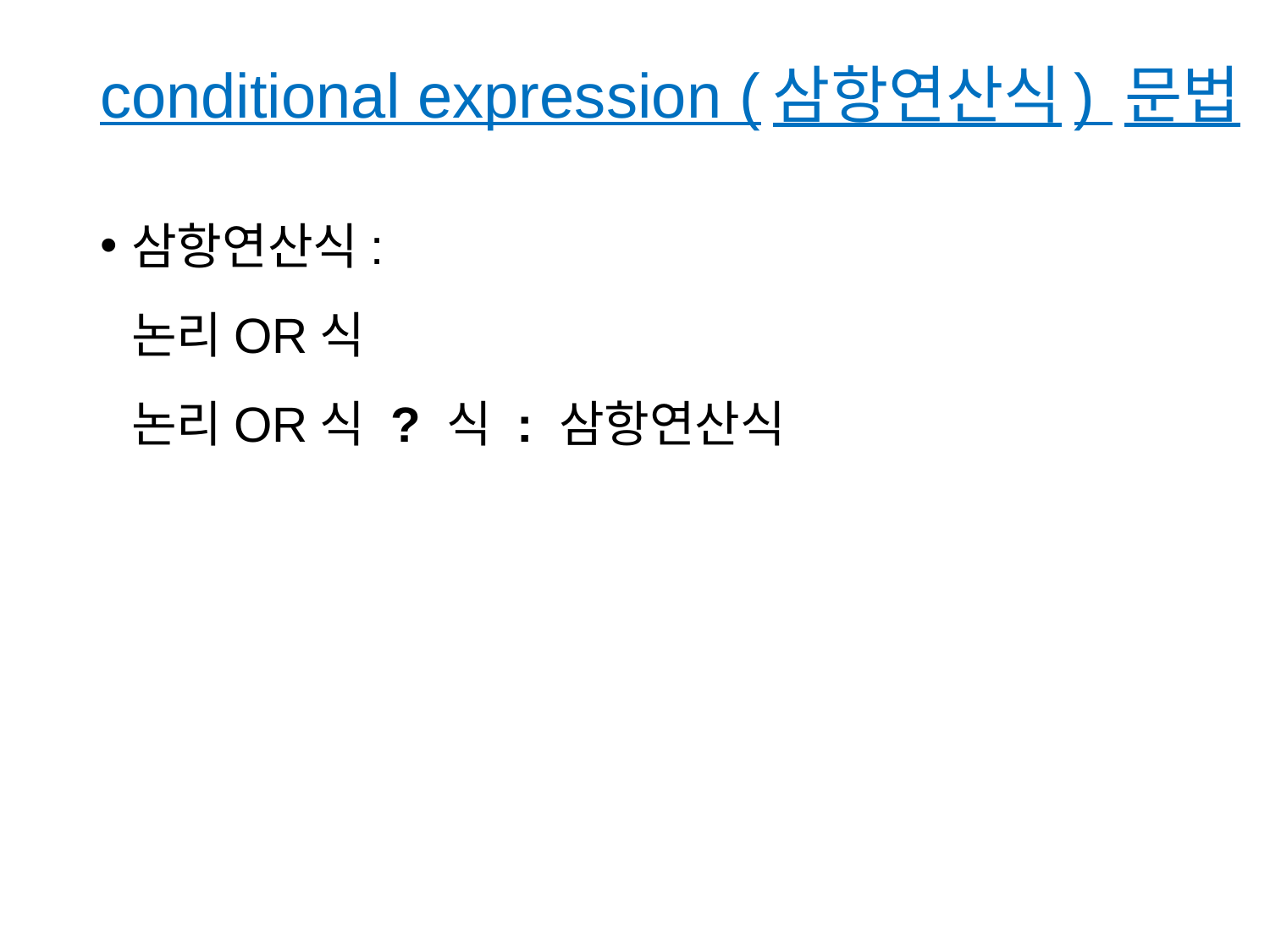

# conditional expression (삼항연산식) 문법
삼항연산식:
논리OR식
논리OR식 ? 식 : 삼항연산식